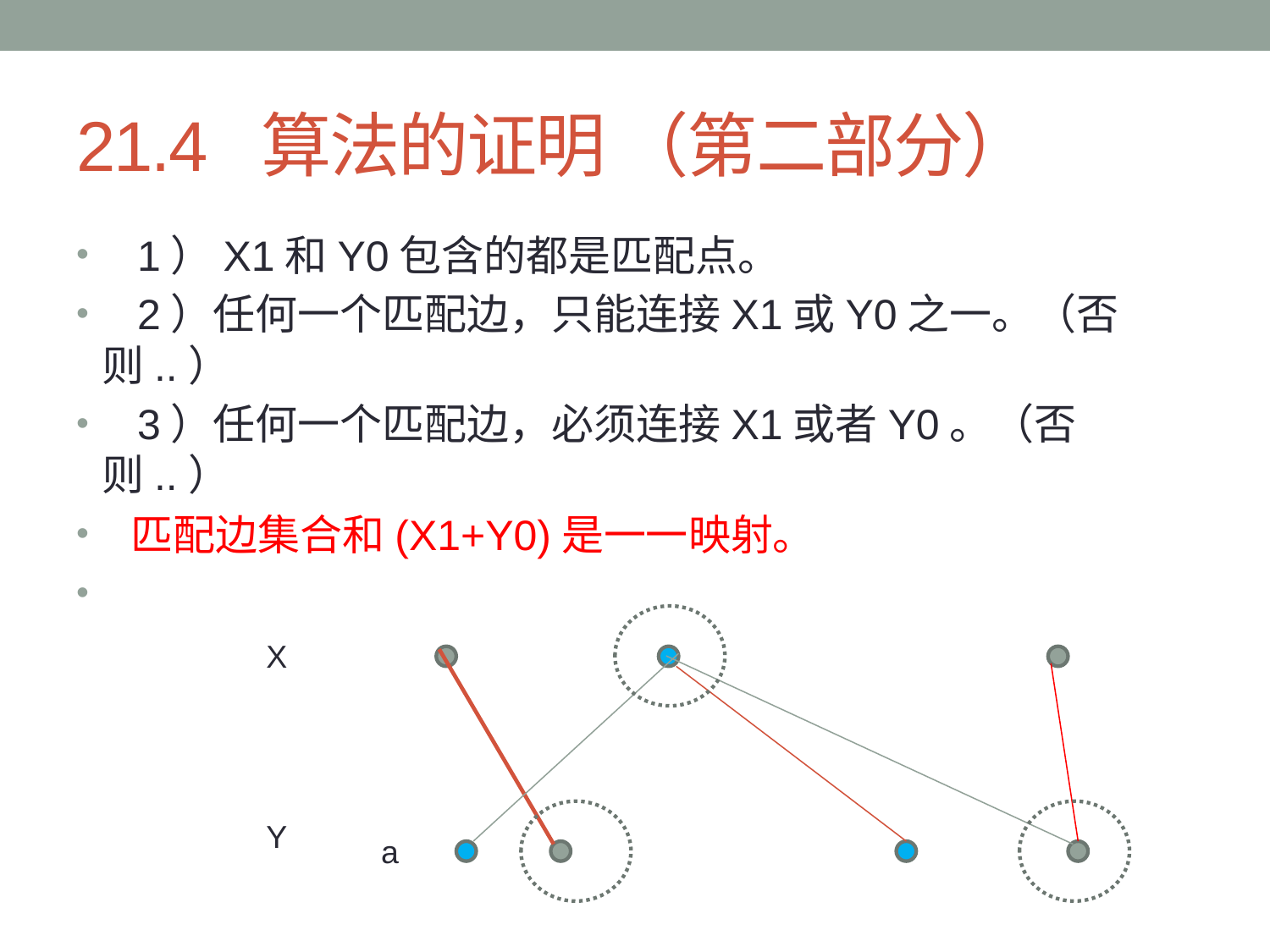

# 21.4  算法的证明 （第二部分）
   1）X1和Y0包含的都是匹配点。
   2）任何一个匹配边，只能连接X1或Y0之一。（否则..）
   3）任何一个匹配边，必须连接X1或者Y0。（否则..）
  匹配边集合和(X1+Y0)是一一映射。

X

Y
a